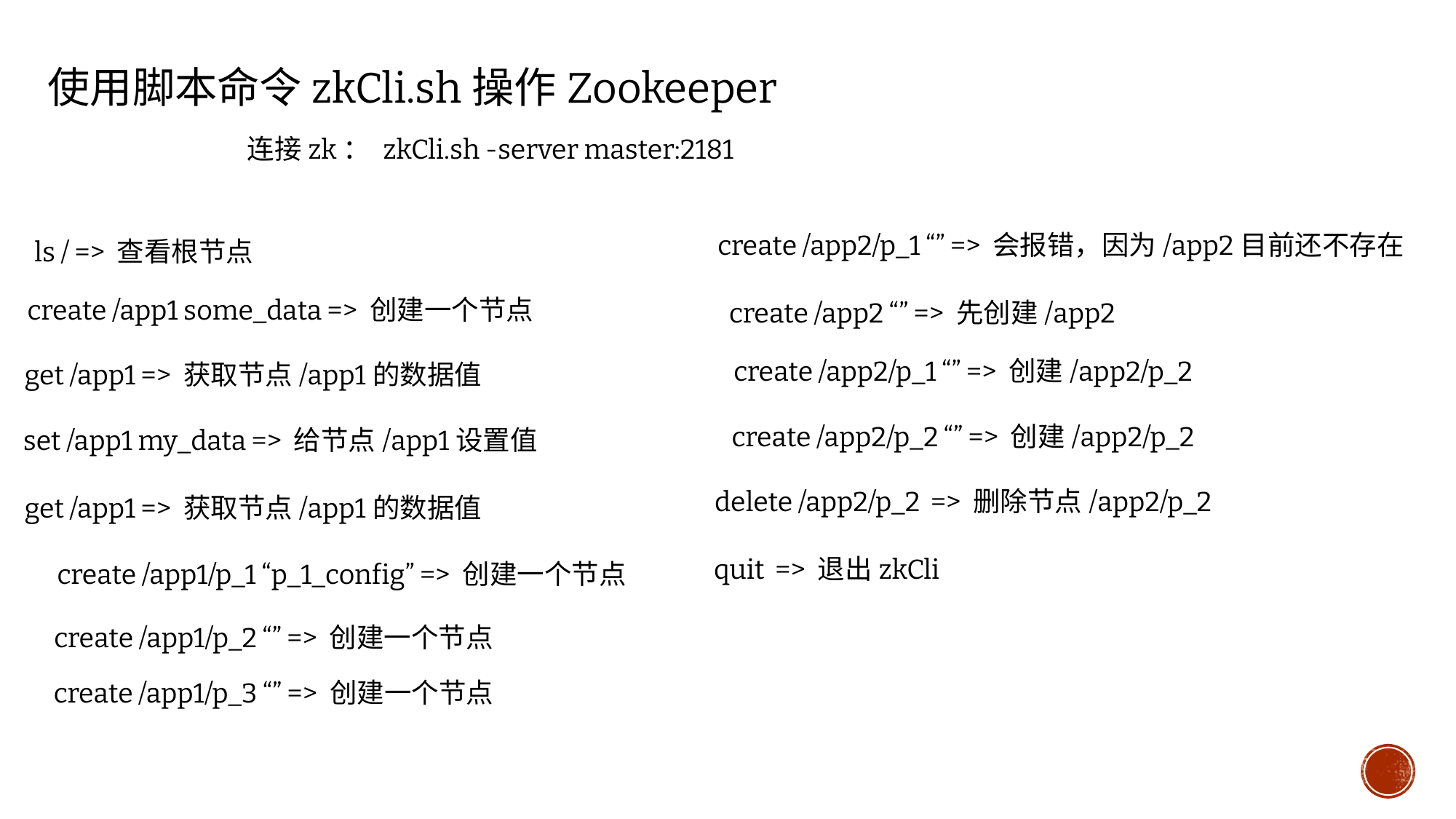

使用脚本命令zkCli.sh操作Zookeeper
连接zk： zkCli.sh -server master:2181
create /app2/p_1 “” => 会报错，因为/app2目前还不存在
ls / => 查看根节点
create /app1 some_data => 创建一个节点
create /app2 “” => 先创建/app2
create /app2/p_1 “” => 创建/app2/p_2
get /app1 => 获取节点/app1的数据值
create /app2/p_2 “” => 创建/app2/p_2
set /app1 my_data => 给节点/app1设置值
delete /app2/p_2  => 删除节点/app2/p_2
get /app1 => 获取节点/app1的数据值
quit  => 退出zkCli
create /app1/p_1 “p_1_config” => 创建一个节点
create /app1/p_2 “” => 创建一个节点
create /app1/p_3 “” => 创建一个节点